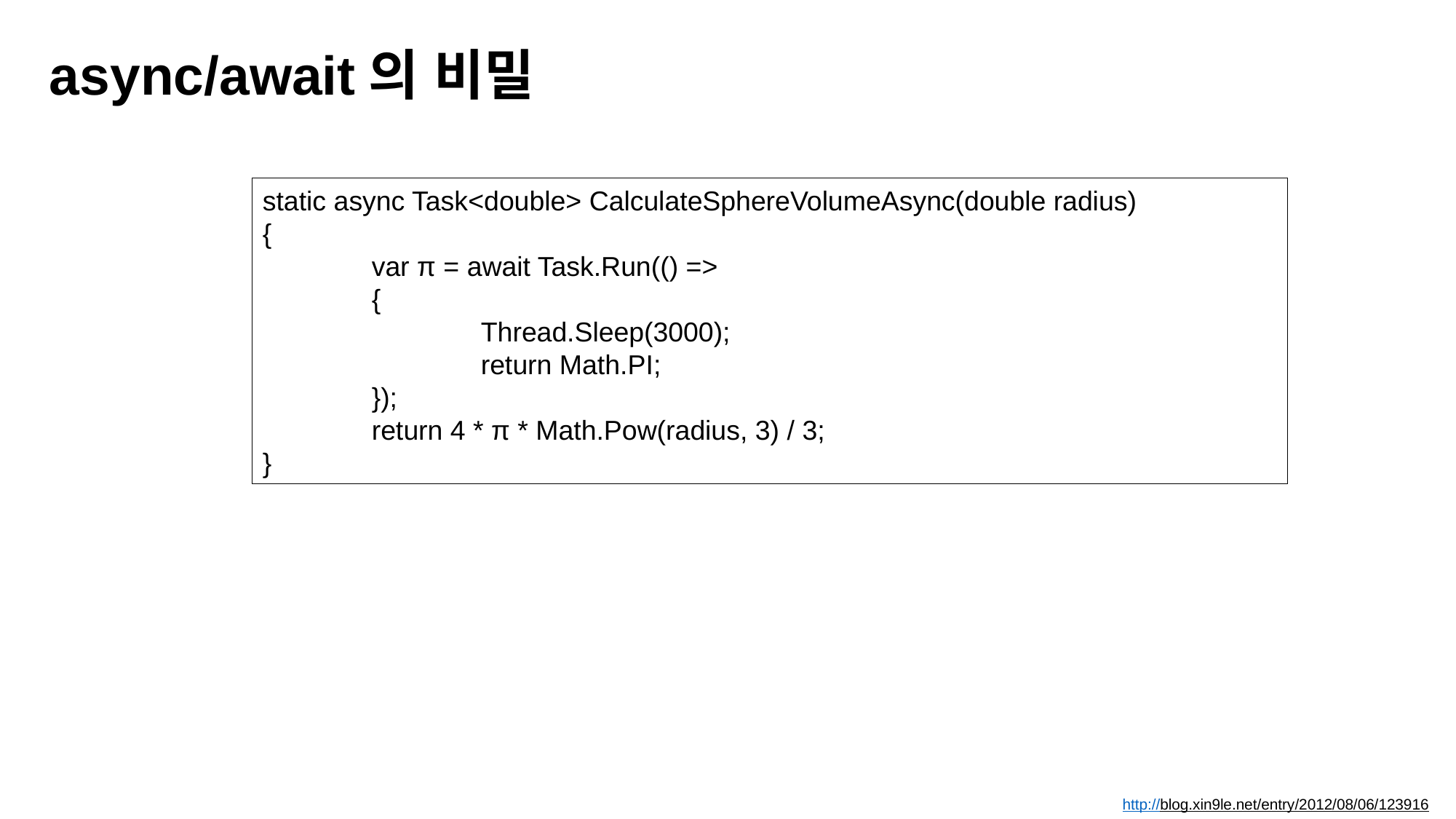

async/await의 비밀
static async Task<double> CalculateSphereVolumeAsync(double radius)
{
	var π = await Task.Run(() =>
	{
		Thread.Sleep(3000);
		return Math.PI;
	});
	return 4 * π * Math.Pow(radius, 3) / 3;
}
http://blog.xin9le.net/entry/2012/08/06/123916